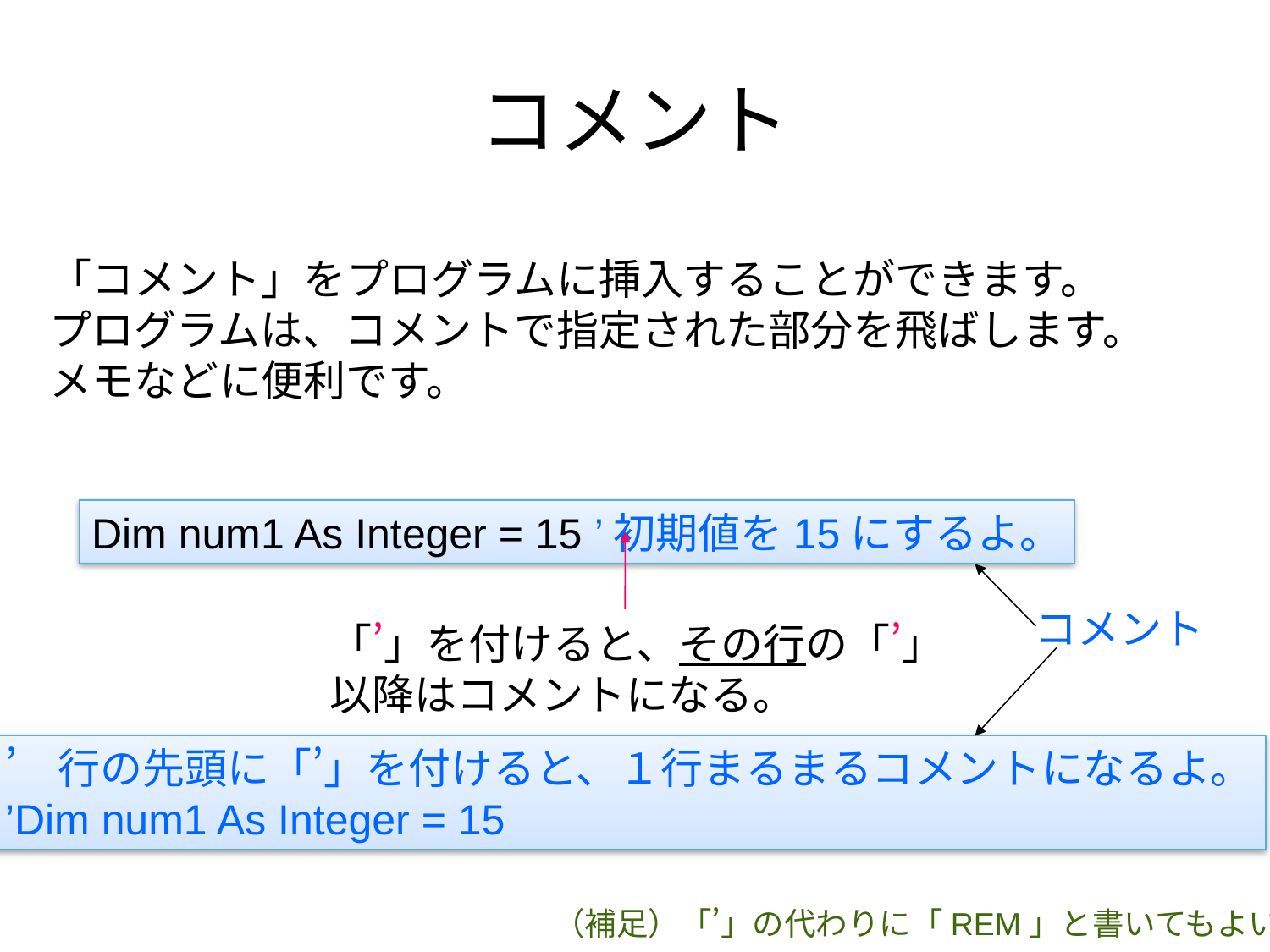

# コメント
「コメント」をプログラムに挿入することができます。
プログラムは、コメントで指定された部分を飛ばします。
メモなどに便利です。
Dim num1 As Integer = 15 ’初期値を15にするよ。

コメント
「’」を付けると、その行の「’」以降はコメントになる。

’行の先頭に「’」を付けると、１行まるまるコメントになるよ。
’Dim num1 As Integer = 15
（補足）「’」の代わりに「REM」と書いてもよい。